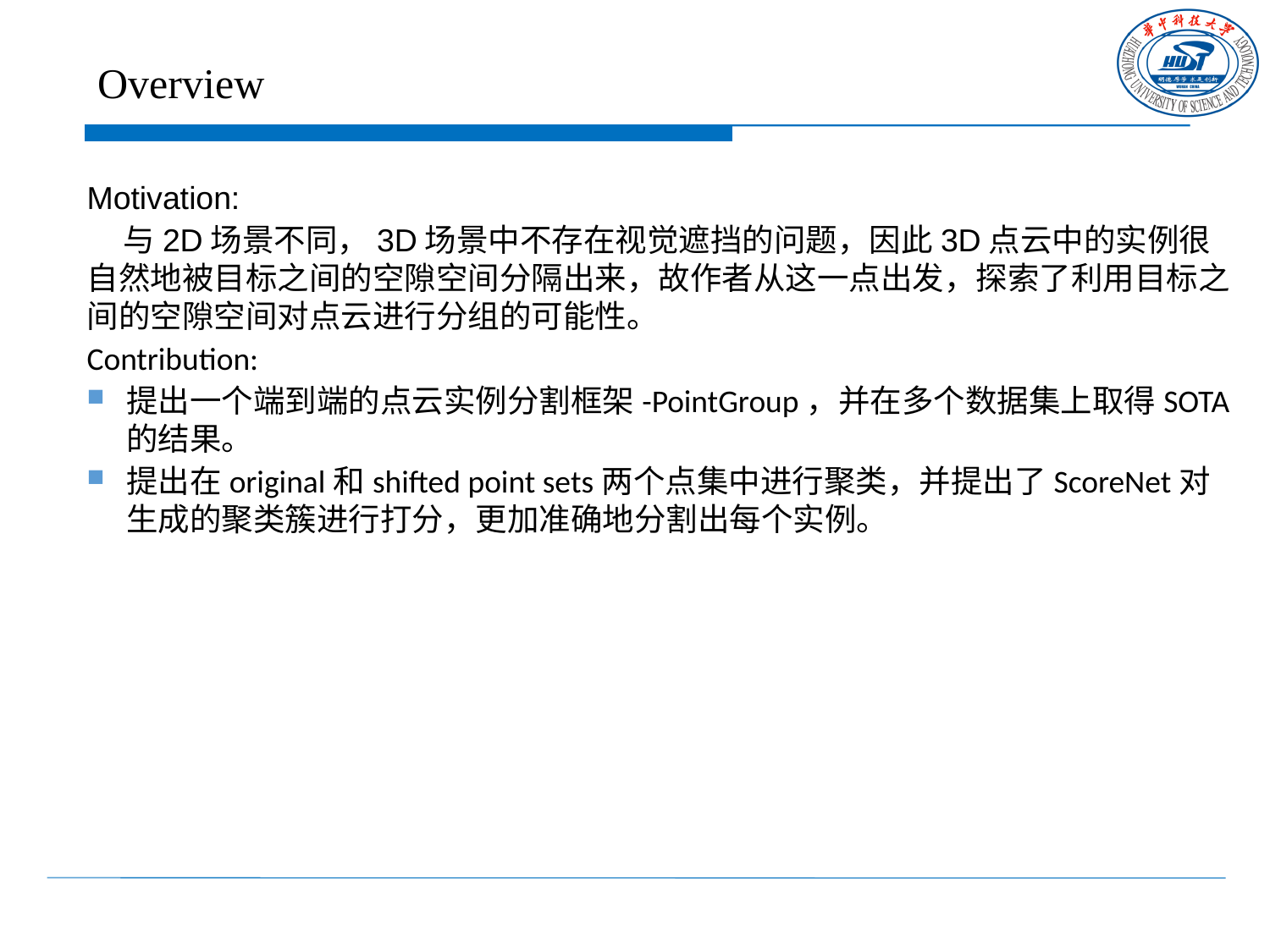

# Overview
Motivation:
    与2D场景不同，3D场景中不存在视觉遮挡的问题，因此3D点云中的实例很自然地被目标之间的空隙空间分隔出来，故作者从这一点出发，探索了利用目标之间的空隙空间对点云进行分组的可能性。
Contribution:
提出一个端到端的点云实例分割框架-PointGroup，并在多个数据集上取得SOTA的结果。
提出在original和shifted point sets两个点集中进行聚类，并提出了ScoreNet对生成的聚类簇进行打分，更加准确地分割出每个实例。